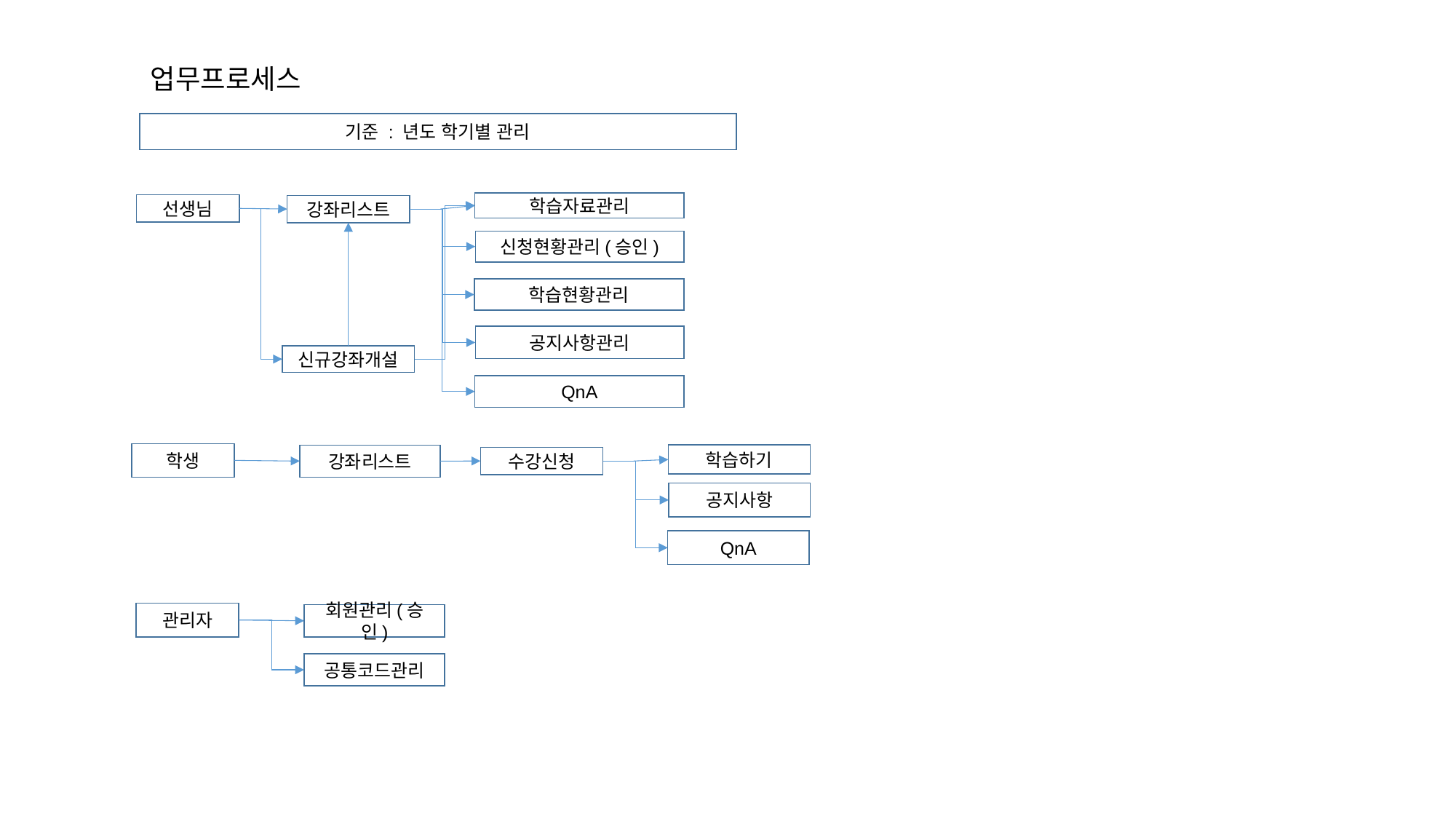

업무프로세스
기준 : 년도 학기별 관리
학습자료관리
선생님
강좌리스트
신청현황관리(승인)
학습현황관리
공지사항관리
신규강좌개설
QnA
학생
학습하기
강좌리스트
수강신청
공지사항
QnA
관리자
회원관리(승인)
공통코드관리